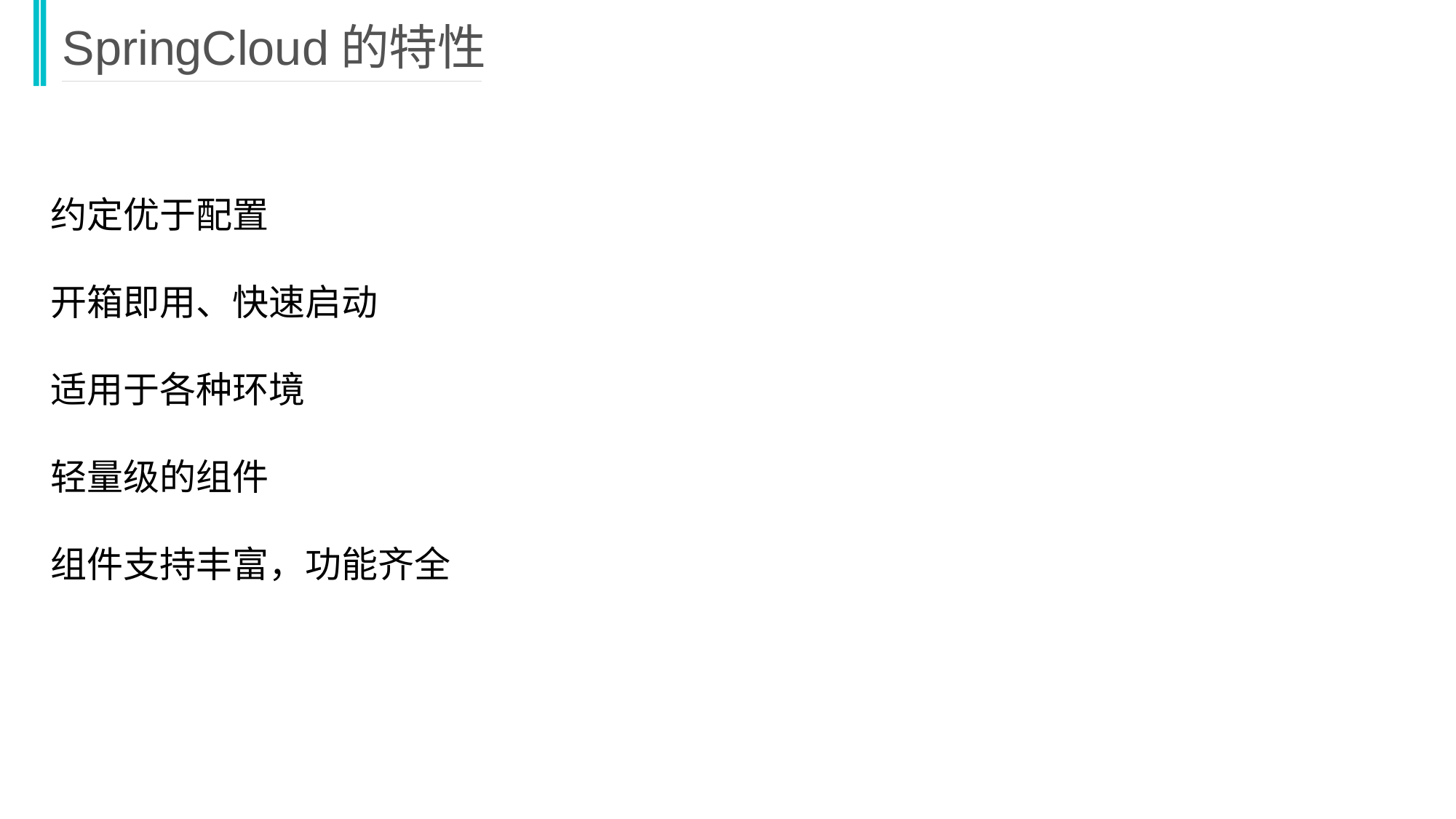

SpringCloud的特性

约定优于配置
开箱即用、快速启动
适用于各种环境
轻量级的组件
组件支持丰富，功能齐全